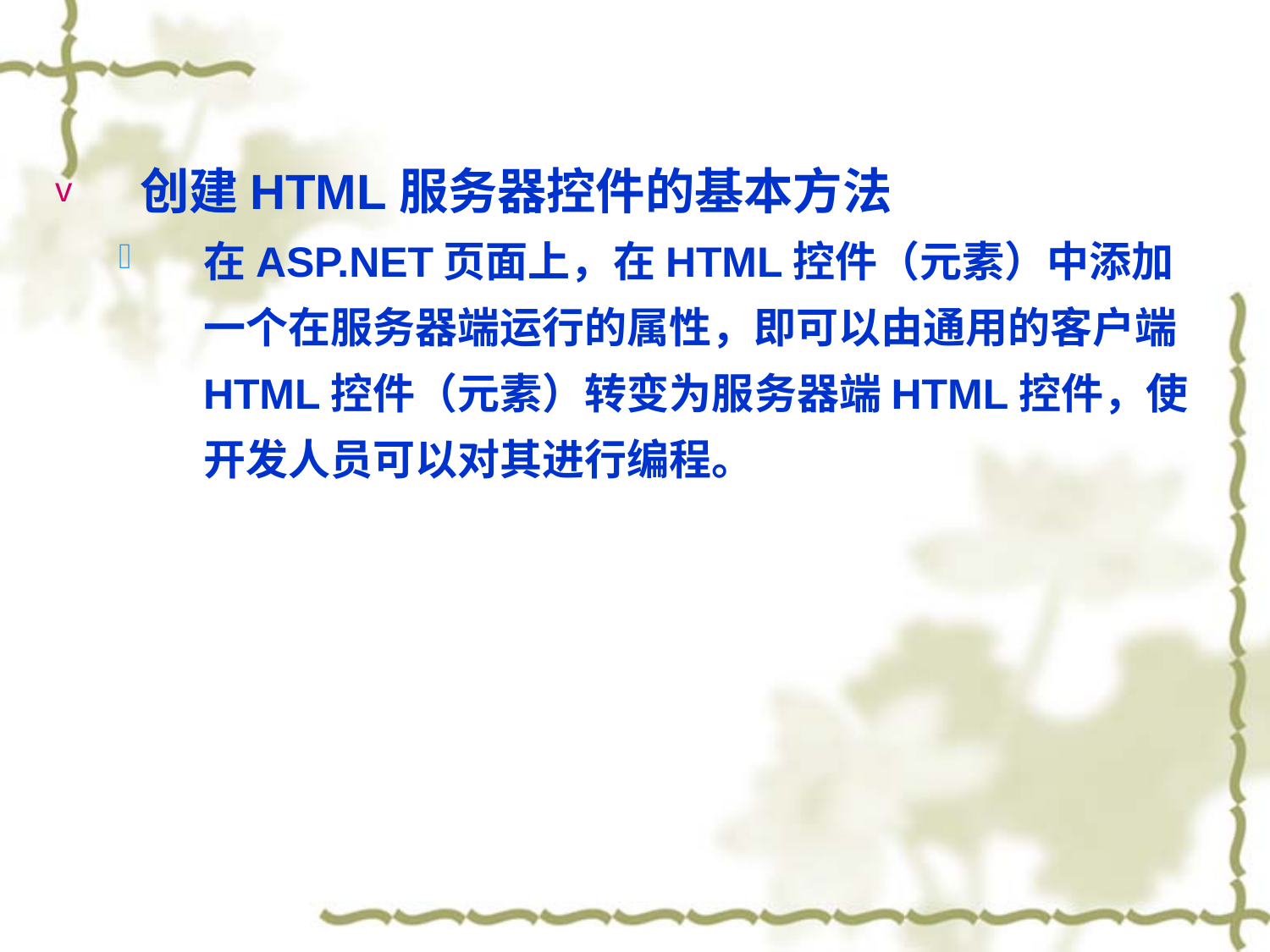

创建HTML服务器控件的基本方法
在ASP.NET页面上，在HTML控件（元素）中添加一个在服务器端运行的属性，即可以由通用的客户端HTML控件（元素）转变为服务器端HTML控件，使开发人员可以对其进行编程。